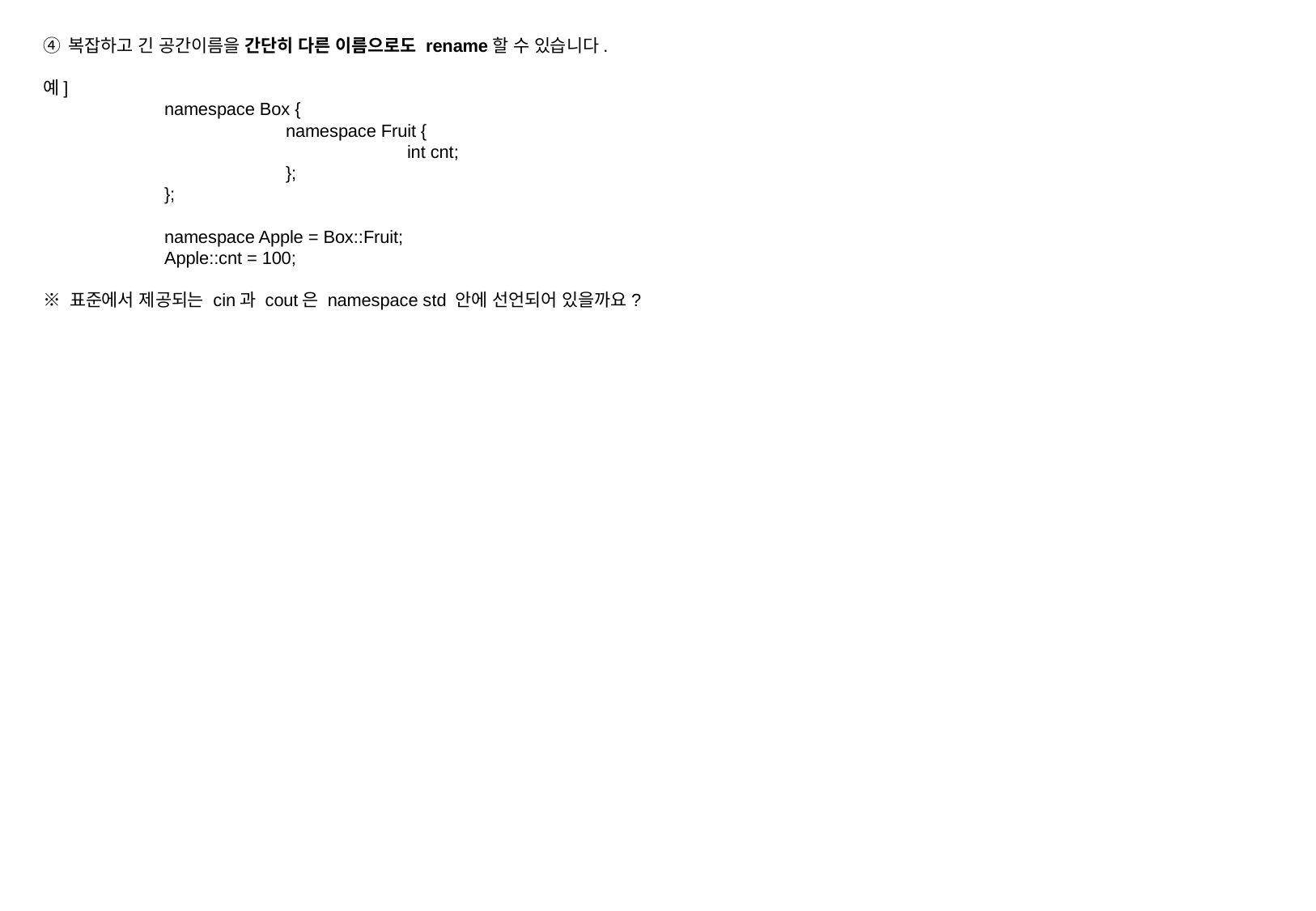

④ 복잡하고 긴 공간이름을 간단히 다른 이름으로도 rename할 수 있습니다.

예]
	namespace Box {
		namespace Fruit {
			int cnt;
		};
	};

	namespace Apple = Box::Fruit;
	Apple::cnt = 100;

※ 표준에서 제공되는 cin과 cout은 namespace std 안에 선언되어 있을까요?